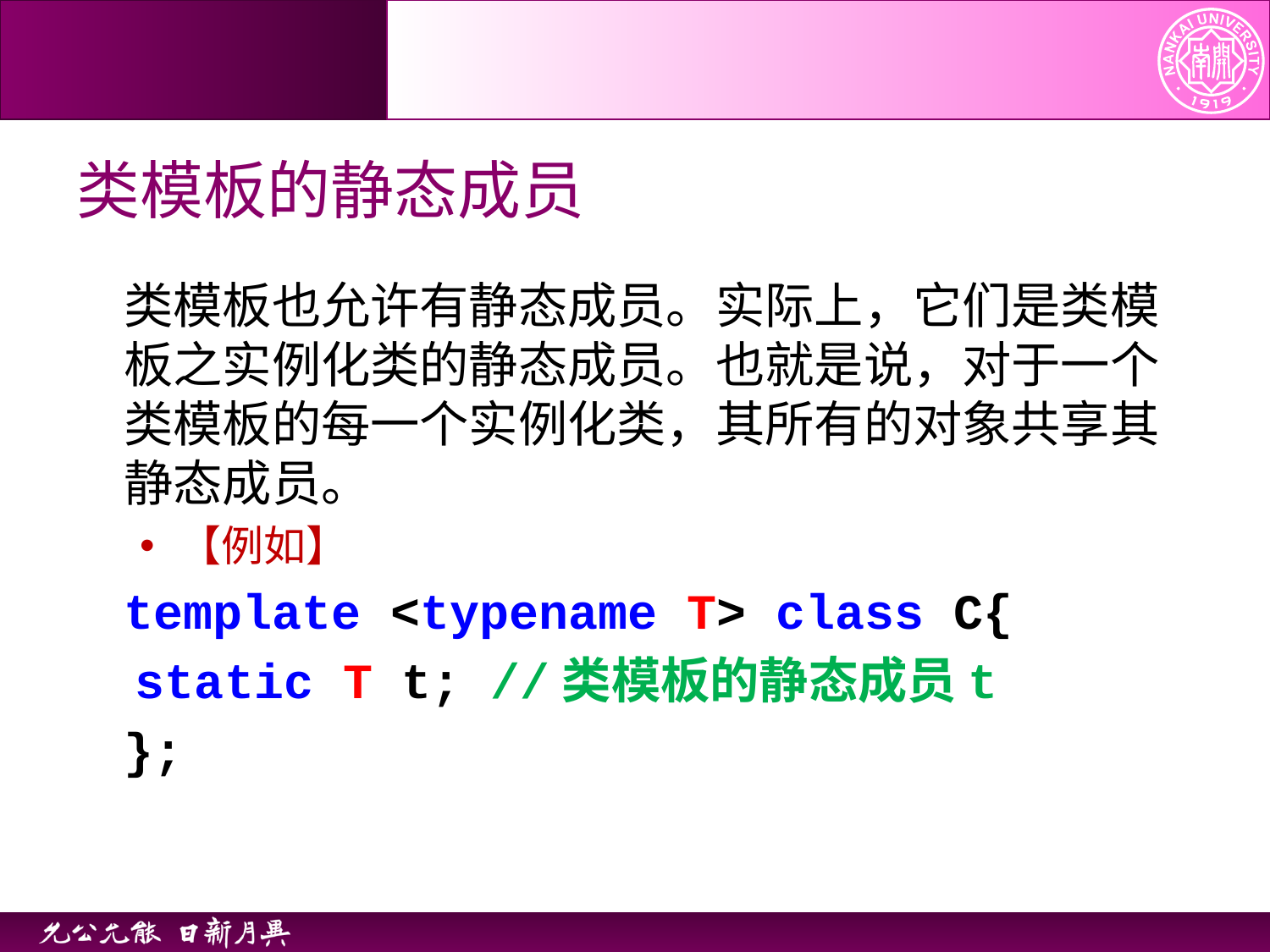

# 类模板的静态成员
类模板也允许有静态成员。实际上，它们是类模板之实例化类的静态成员。也就是说，对于一个类模板的每一个实例化类，其所有的对象共享其静态成员。
【例如】
	template <typename T> class C{
  static T t; //类模板的静态成员t
 	};